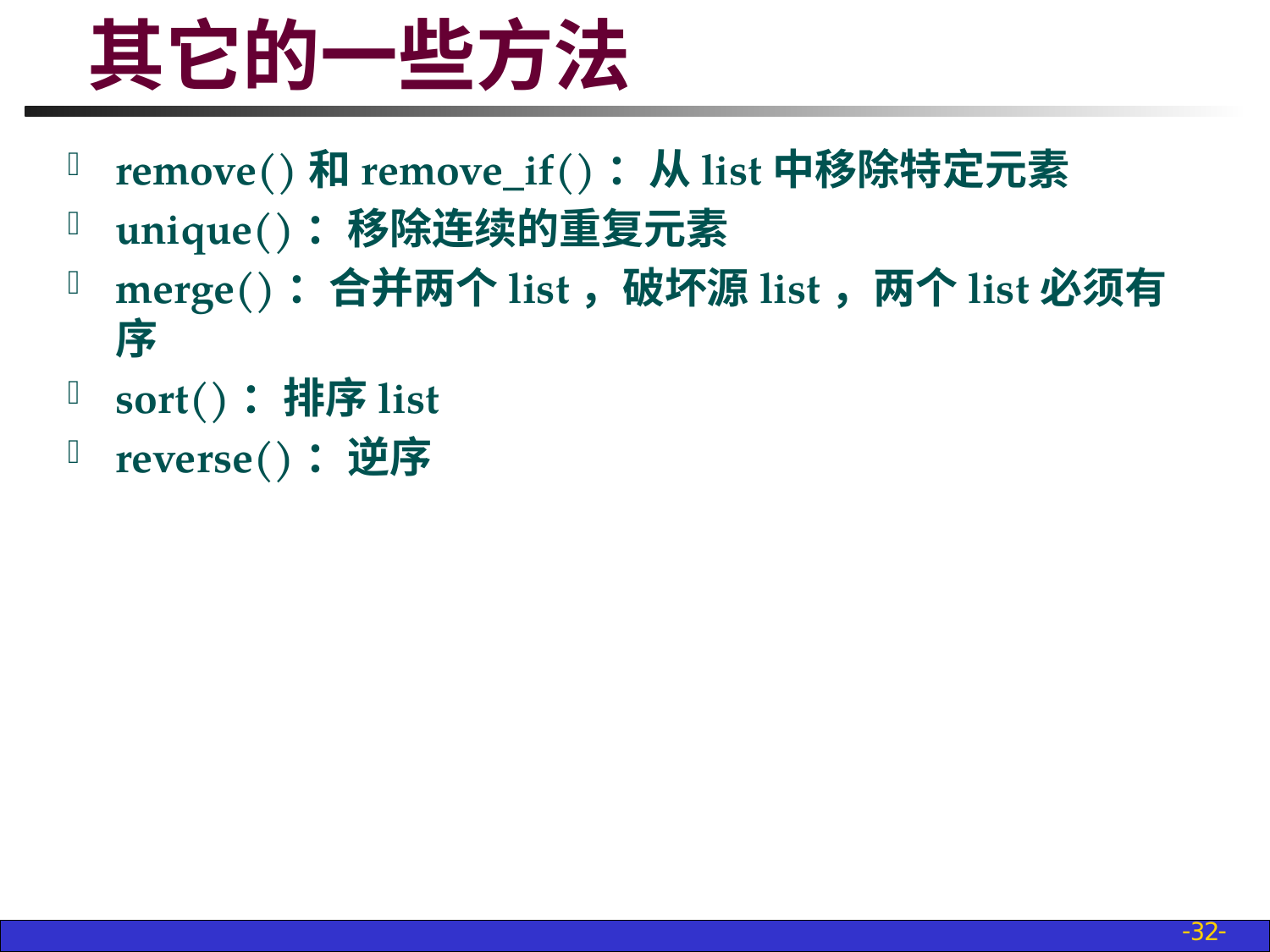

# 其它的一些方法
remove()和remove_if()：从list中移除特定元素
unique()：移除连续的重复元素
merge()：合并两个list，破坏源list，两个list必须有序
sort()：排序list
reverse()：逆序
-32-